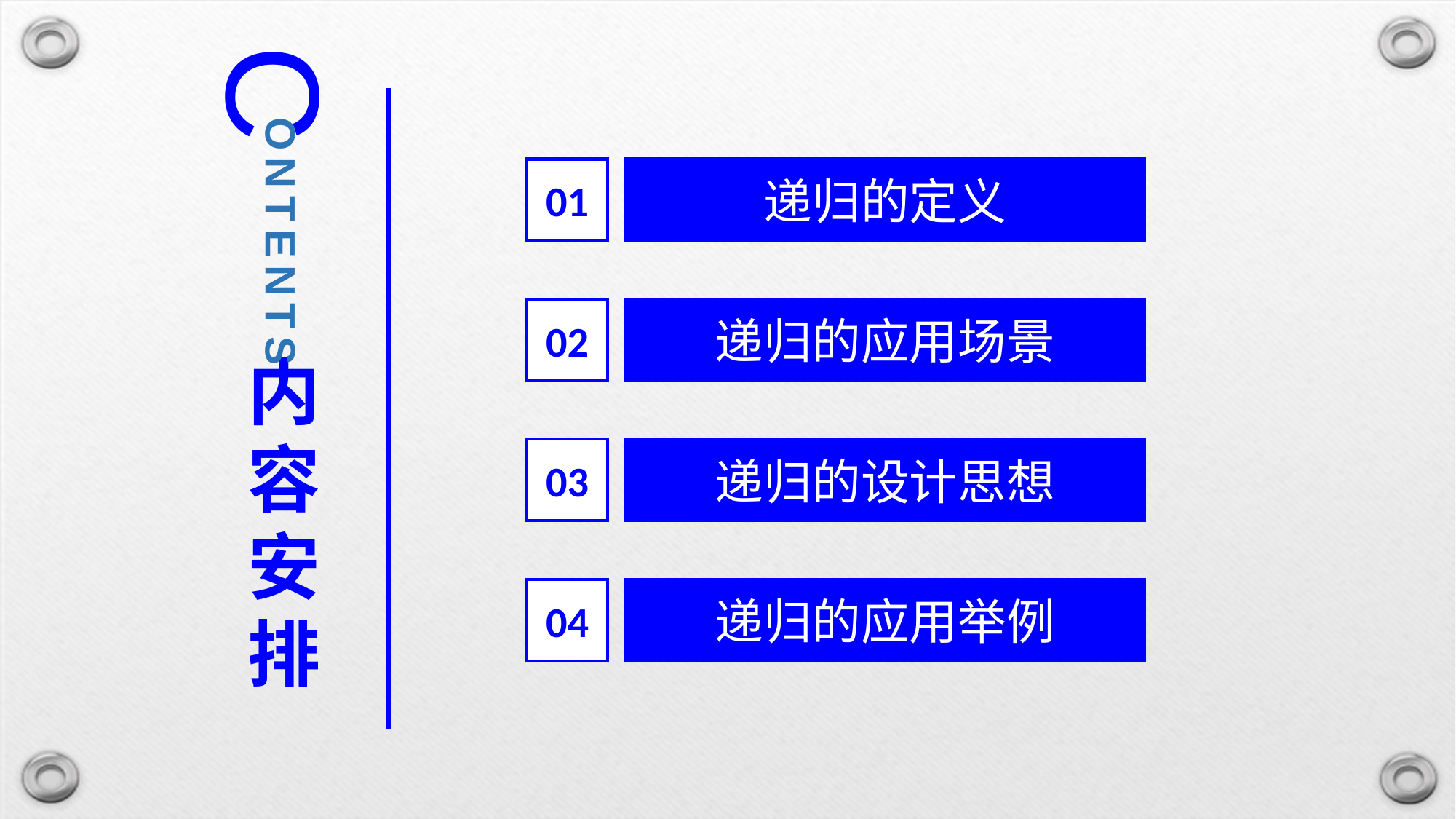

C
ONTENTS
01
递归的定义
02
递归的应用场景
内容安排
03
递归的设计思想
04
递归的应用举例